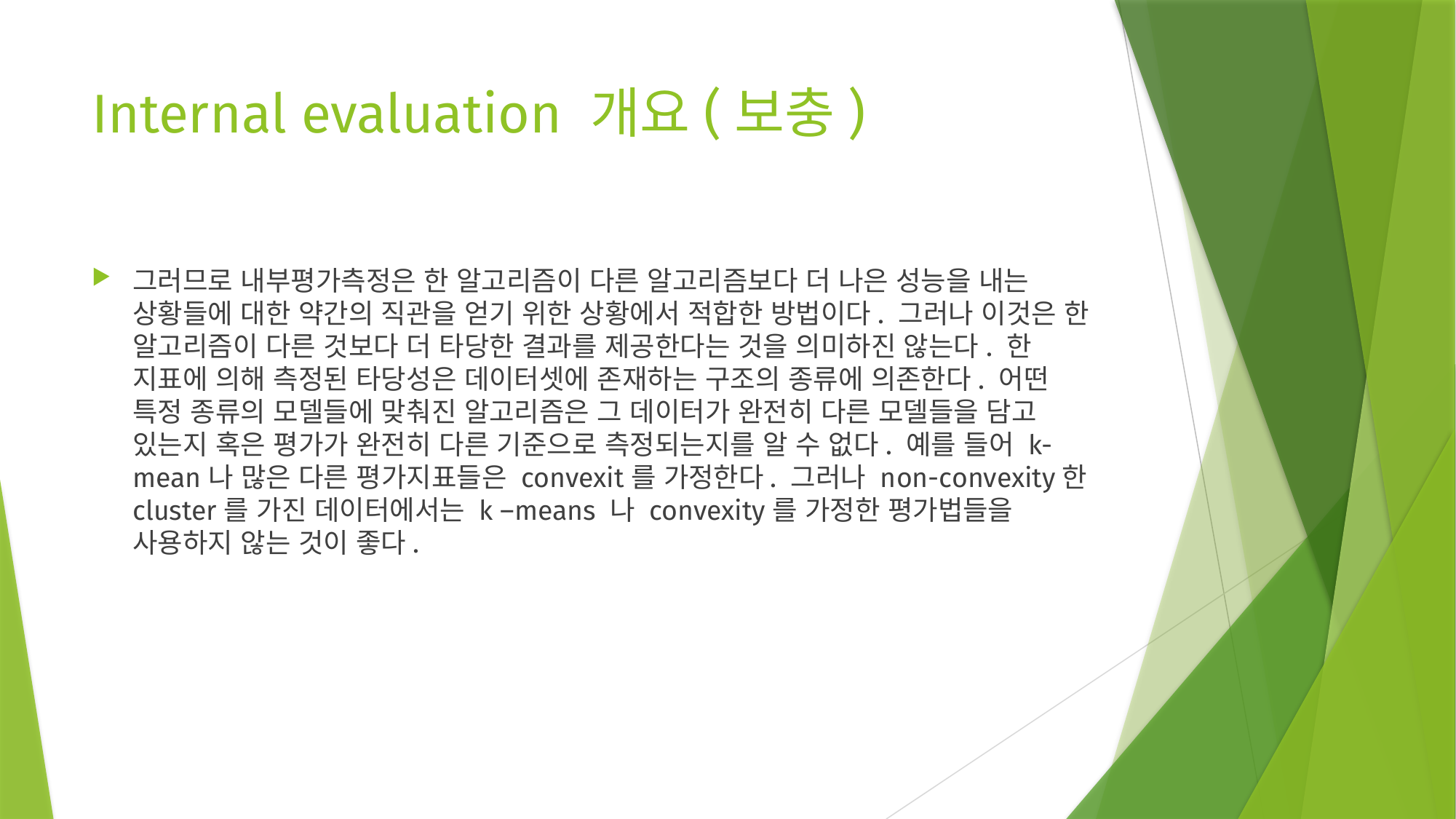

# Internal evaluation 개요(보충)
그러므로 내부평가측정은 한 알고리즘이 다른 알고리즘보다 더 나은 성능을 내는 상황들에 대한 약간의 직관을 얻기 위한 상황에서 적합한 방법이다. 그러나 이것은 한 알고리즘이 다른 것보다 더 타당한 결과를 제공한다는 것을 의미하진 않는다. 한 지표에 의해 측정된 타당성은 데이터셋에 존재하는 구조의 종류에 의존한다. 어떤 특정 종류의 모델들에 맞춰진 알고리즘은 그 데이터가 완전히 다른 모델들을 담고 있는지 혹은 평가가 완전히 다른 기준으로 측정되는지를 알 수 없다. 예를 들어 k-mean나 많은 다른 평가지표들은 convexit를 가정한다. 그러나 non-convexity한 cluster를 가진 데이터에서는 k –means 나 convexity를 가정한 평가법들을 사용하지 않는 것이 좋다.